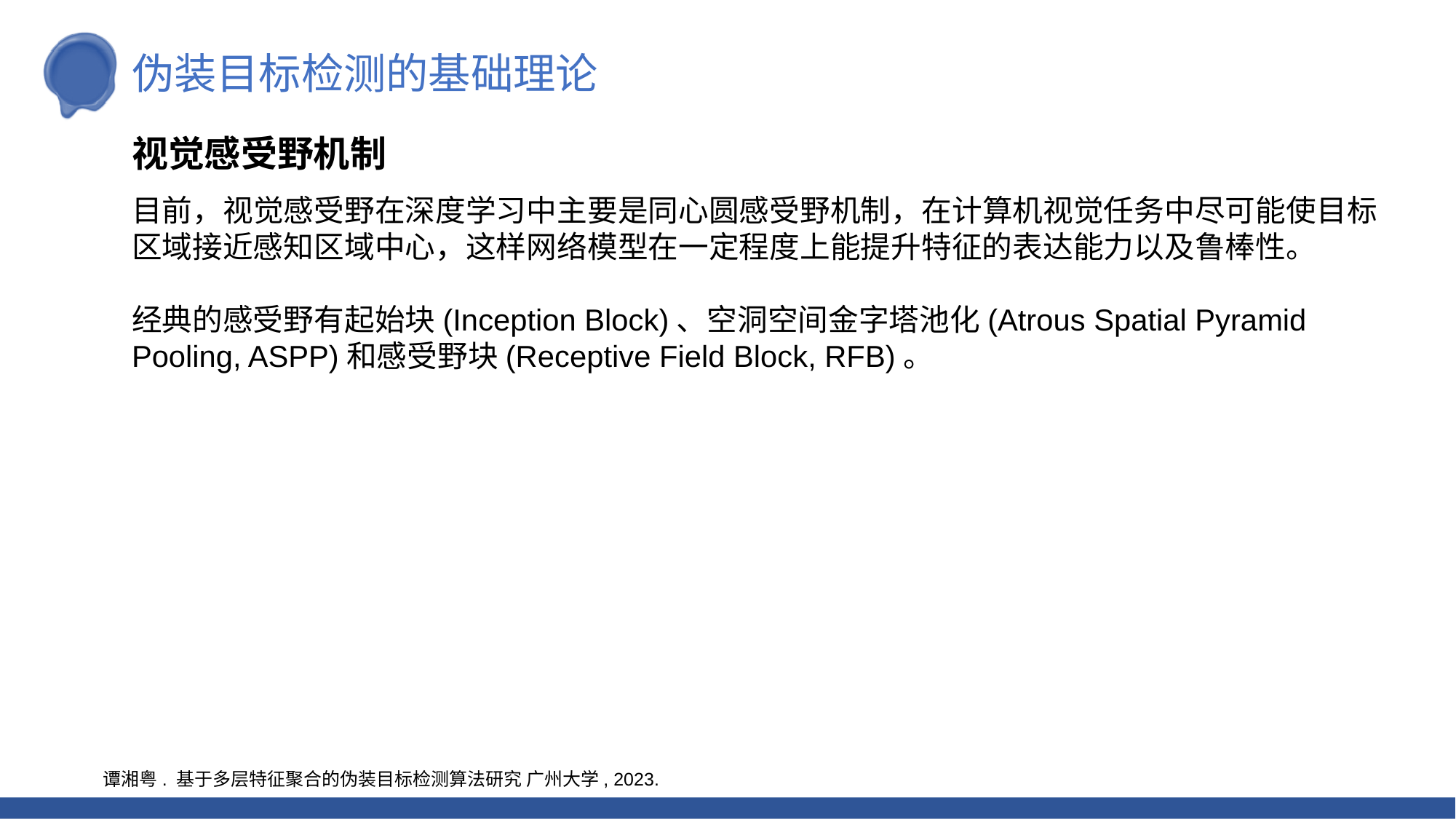

伪装目标检测的基础理论
视觉感受野机制
目前，视觉感受野在深度学习中主要是同心圆感受野机制，在计算机视觉任务中尽可能使目标区域接近感知区域中心，这样网络模型在一定程度上能提升特征的表达能力以及鲁棒性。

经典的感受野有起始块(Inception Block)、空洞空间金字塔池化(Atrous Spatial Pyramid Pooling, ASPP)和感受野块(Receptive Field Block, RFB)。
谭湘粤. 基于多层特征聚合的伪装目标检测算法研究 广州大学, 2023.